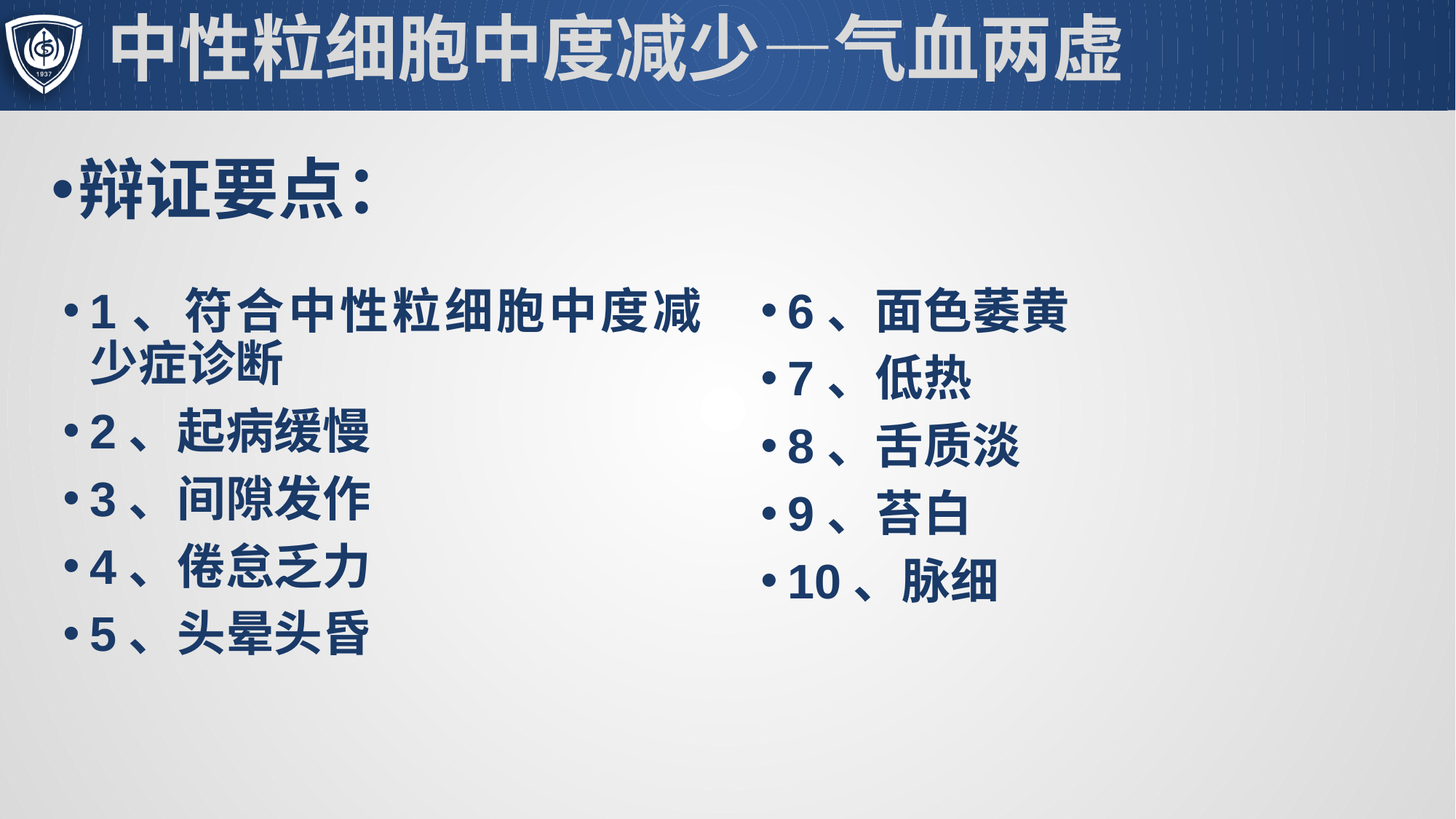

# 中性粒细胞中度减少—气血两虚
辩证要点：

6、面色萎黄
7、低热
8、舌质淡
9、苔白
10、脉细
1、符合中性粒细胞中度减少症诊断
2、起病缓慢
3、间隙发作
4、倦怠乏力
5、头晕头昏